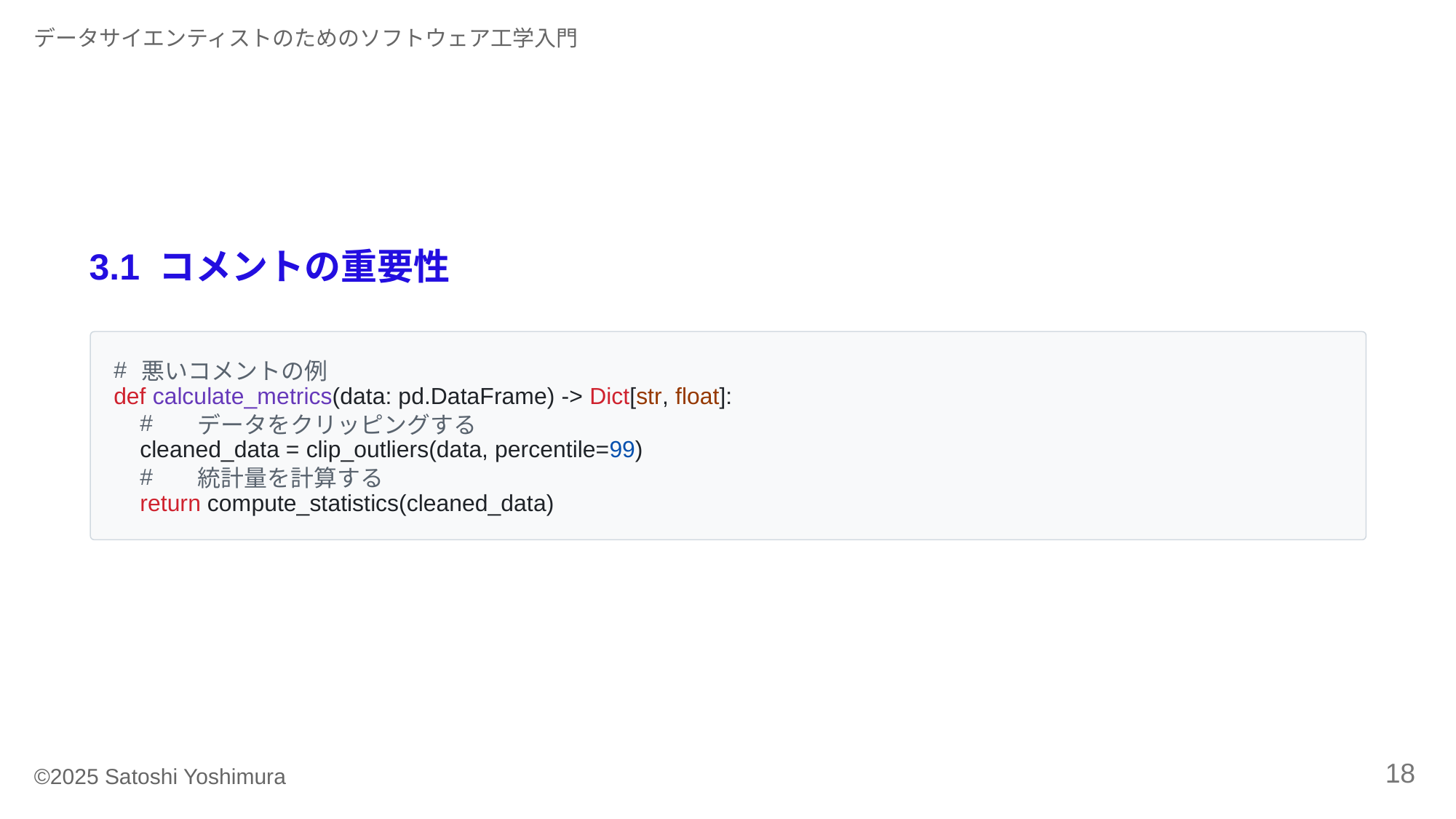

データサイエンティストのためのソフトウェア⼯学⼊⾨
3.1 コメントの重要性

#
悪いコメントの例
def calculate_metrics(data: pd.DataFrame) -> Dict[str, float]:
    #
データをクリッピングする
    cleaned_data = clip_outliers(data, percentile=99)
    #
統計量を計算する
    return compute_statistics(cleaned_data)
18
©2025 Satoshi Yoshimura